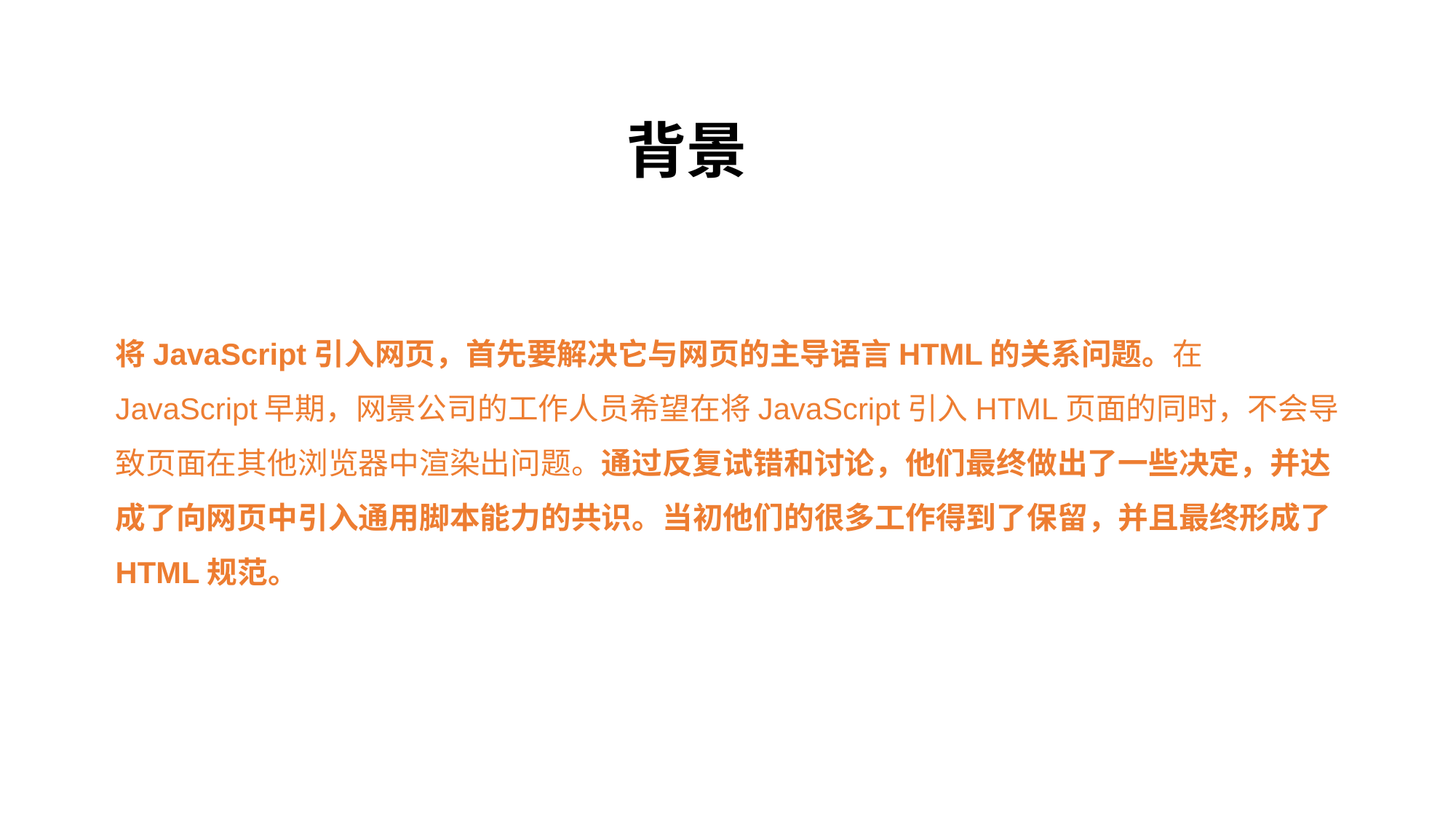

背景
将JavaScript引入网页，首先要解决它与网页的主导语言HTML的关系问题。在JavaScript早期，网景公司的工作人员希望在将JavaScript引入HTML页面的同时，不会导致页面在其他浏览器中渲染出问题。通过反复试错和讨论，他们最终做出了一些决定，并达成了向网页中引入通用脚本能力的共识。当初他们的很多工作得到了保留，并且最终形成了HTML规范。